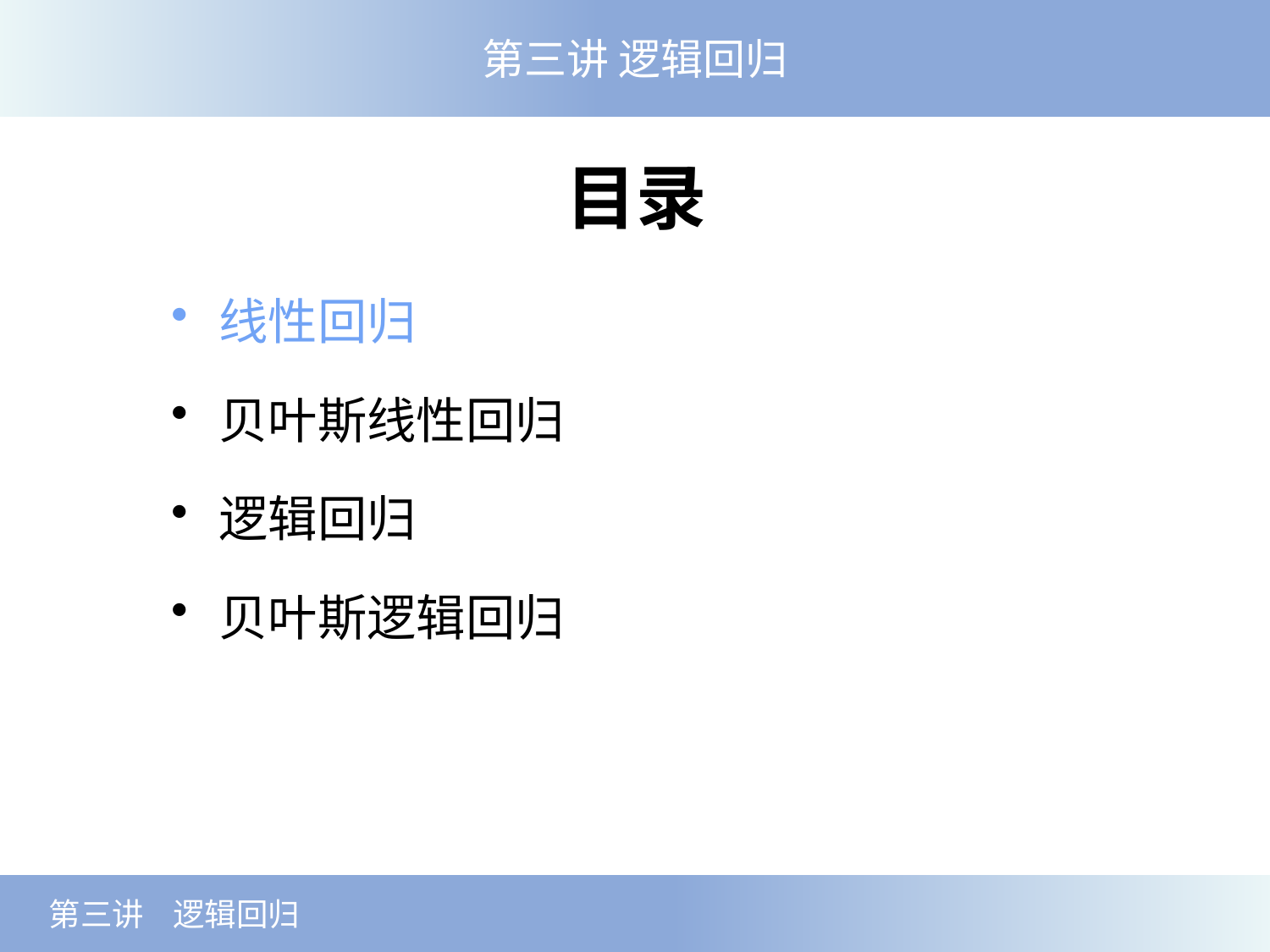

第三讲 逻辑回归
目录
线性回归
贝叶斯线性回归
逻辑回归
贝叶斯逻辑回归
    第三讲    逻辑回归